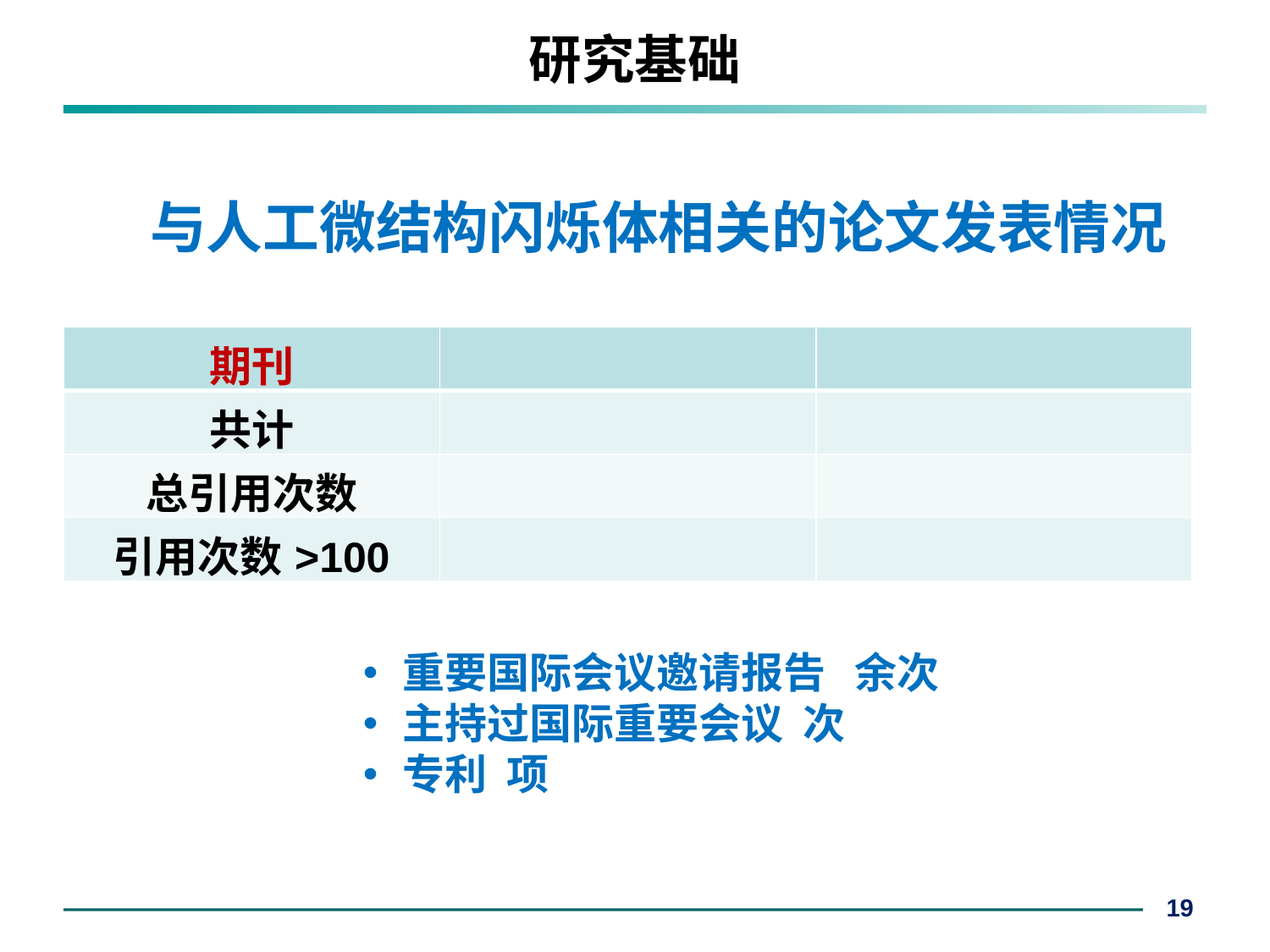

# 研究基础
与人工微结构闪烁体相关的论文发表情况
| 期刊 |  |  |
| --- | --- | --- |
| 共计 |  |  |
| 总引用次数 |  |  |
| 引用次数>100 |  |  |
重要国际会议邀请报告   余次
主持过国际重要会议  次
专利  项
19